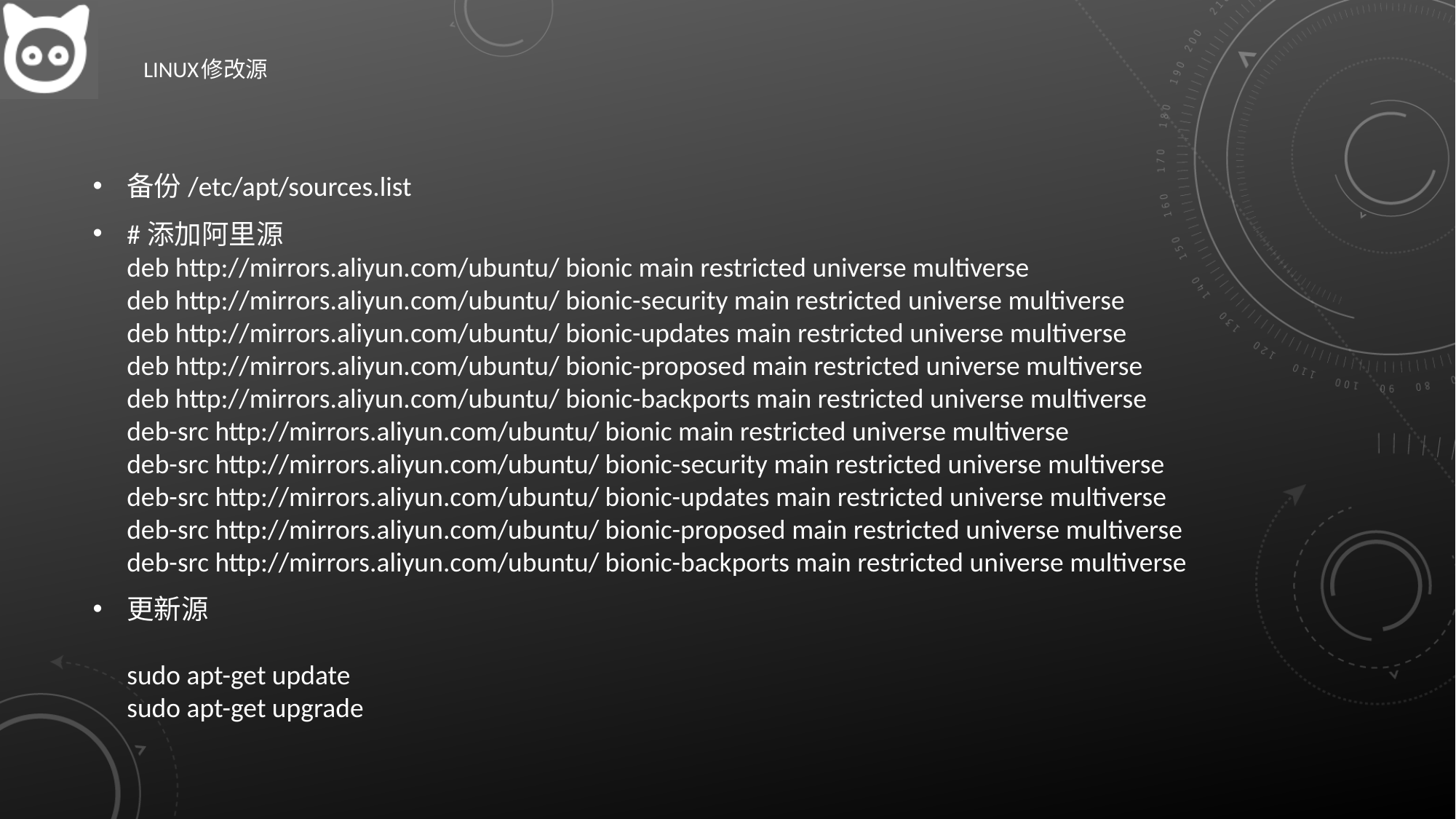

# Linux修改源
备份/etc/apt/sources.list
#添加阿里源
deb http://mirrors.aliyun.com/ubuntu/ bionic main restricted universe multiverse
deb http://mirrors.aliyun.com/ubuntu/ bionic-security main restricted universe multiverse
deb http://mirrors.aliyun.com/ubuntu/ bionic-updates main restricted universe multiverse
deb http://mirrors.aliyun.com/ubuntu/ bionic-proposed main restricted universe multiverse
deb http://mirrors.aliyun.com/ubuntu/ bionic-backports main restricted universe multiverse
deb-src http://mirrors.aliyun.com/ubuntu/ bionic main restricted universe multiverse
deb-src http://mirrors.aliyun.com/ubuntu/ bionic-security main restricted universe multiverse
deb-src http://mirrors.aliyun.com/ubuntu/ bionic-updates main restricted universe multiverse
deb-src http://mirrors.aliyun.com/ubuntu/ bionic-proposed main restricted universe multiverse
deb-src http://mirrors.aliyun.com/ubuntu/ bionic-backports main restricted universe multiverse
更新源
sudo apt-get update
sudo apt-get upgrade